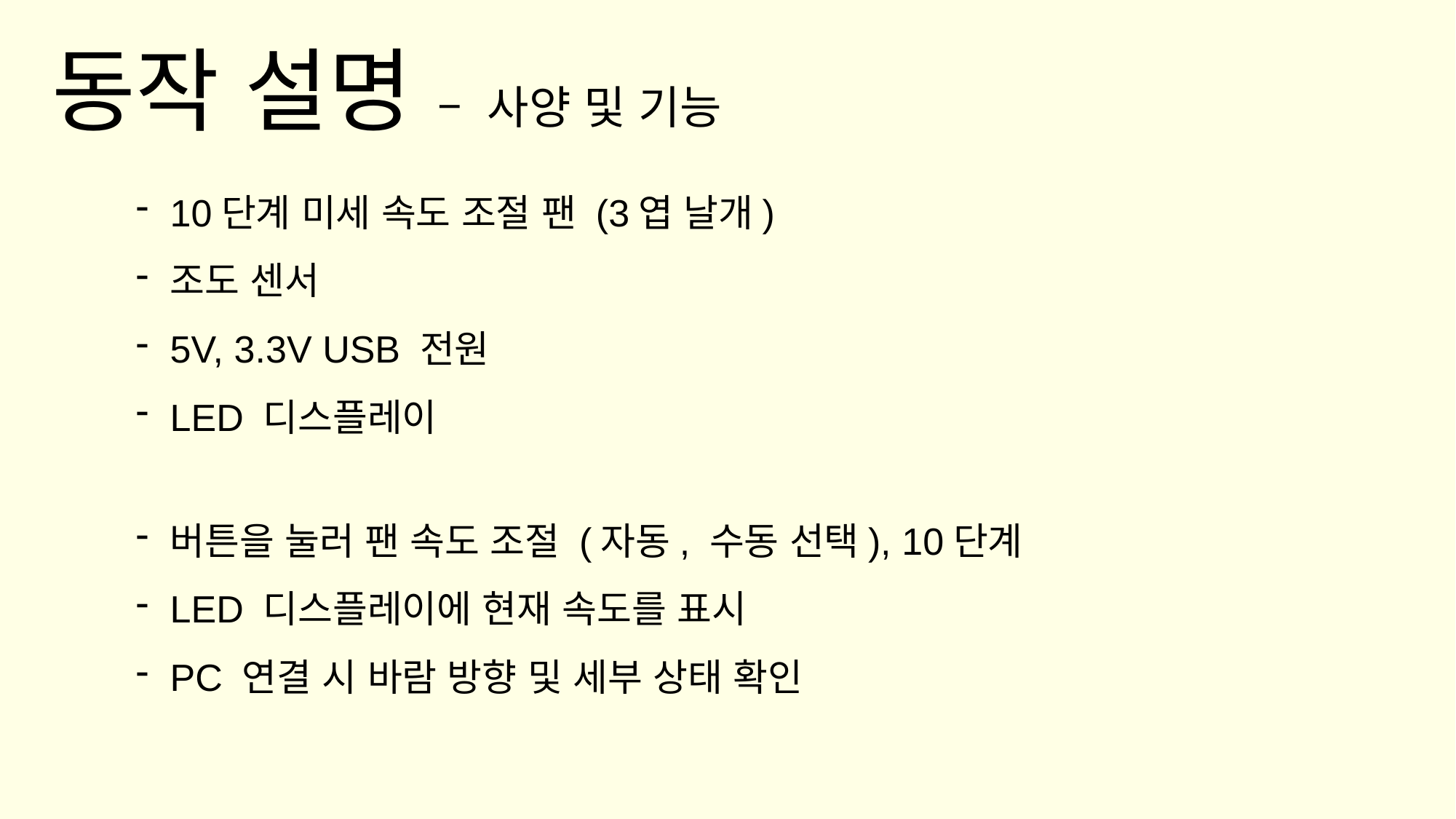

동작 설명 – 사양 및 기능
10단계 미세 속도 조절 팬 (3엽 날개)
조도 센서
5V, 3.3V USB 전원
LED 디스플레이
버튼을 눌러 팬 속도 조절 (자동, 수동 선택), 10단계
LED 디스플레이에 현재 속도를 표시
PC 연결 시 바람 방향 및 세부 상태 확인